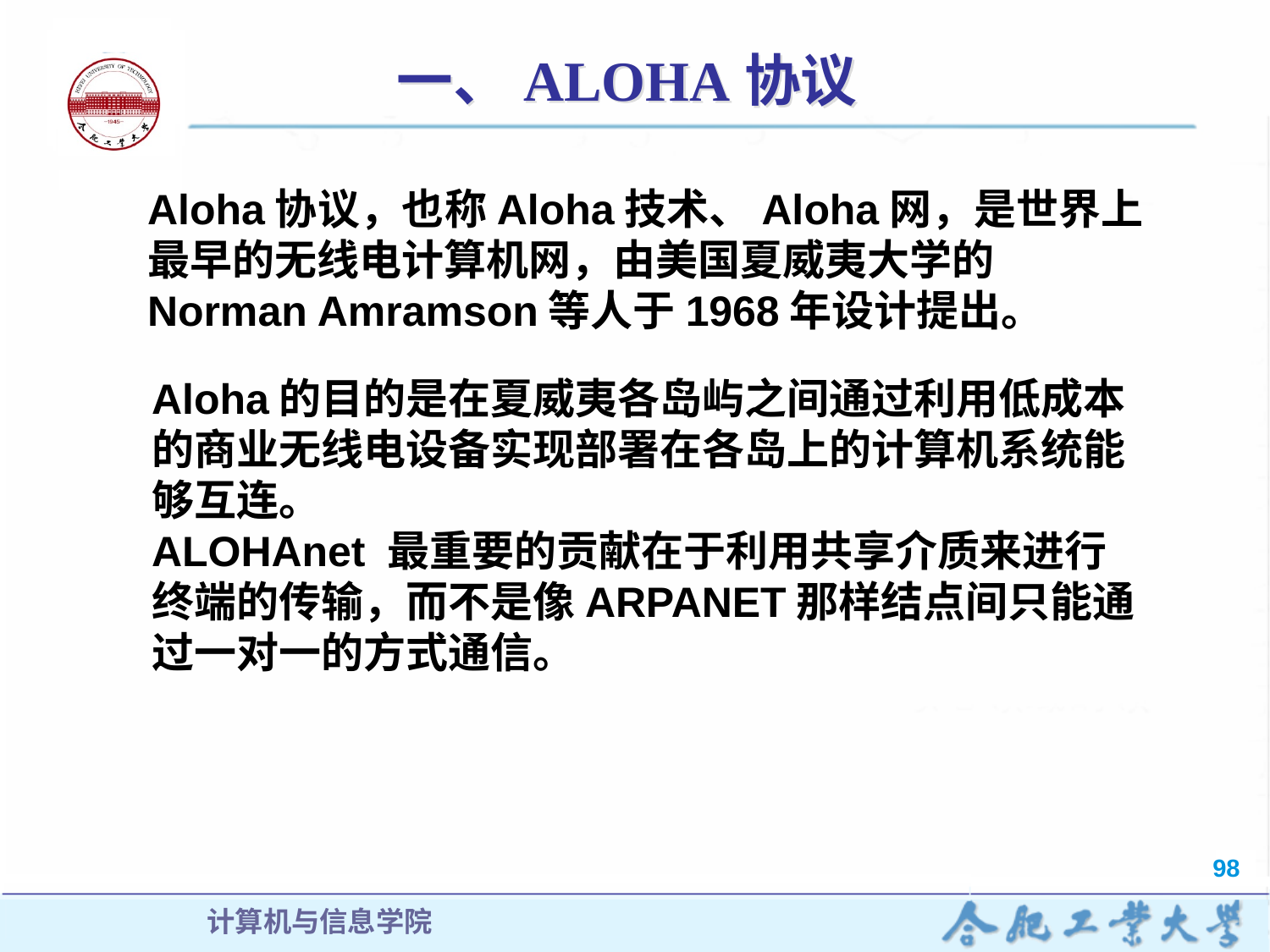

# 一、ALOHA协议
Aloha协议，也称Aloha技术、Aloha网，是世界上最早的无线电计算机网，由美国夏威夷大学的Norman Amramson等人于1968年设计提出。
Aloha的目的是在夏威夷各岛屿之间通过利用低成本的商业无线电设备实现部署在各岛上的计算机系统能够互连。
ALOHAnet 最重要的贡献在于利用共享介质来进行终端的传输，而不是像ARPANET那样结点间只能通过一对一的方式通信。